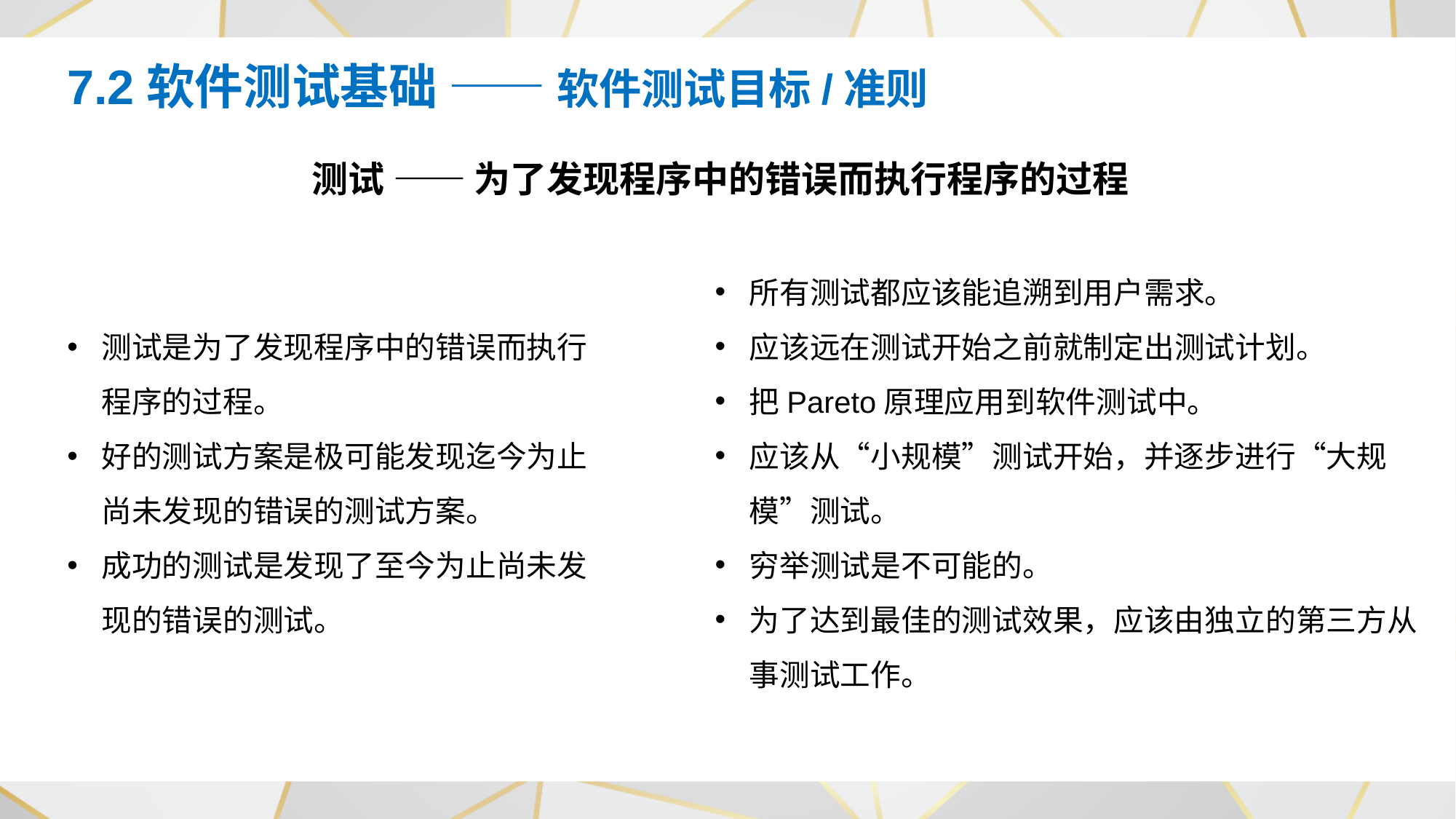

7.2软件测试基础 —— 软件测试目标/准则
测试 —— 为了发现程序中的错误而执行程序的过程
所有测试都应该能追溯到用户需求。
应该远在测试开始之前就制定出测试计划。
把Pareto原理应用到软件测试中。
应该从“小规模”测试开始，并逐步进行“大规模”测试。
穷举测试是不可能的。
为了达到最佳的测试效果，应该由独立的第三方从事测试工作。
测试是为了发现程序中的错误而执行程序的过程。
好的测试方案是极可能发现迄今为止尚未发现的错误的测试方案。
成功的测试是发现了至今为止尚未发现的错误的测试。